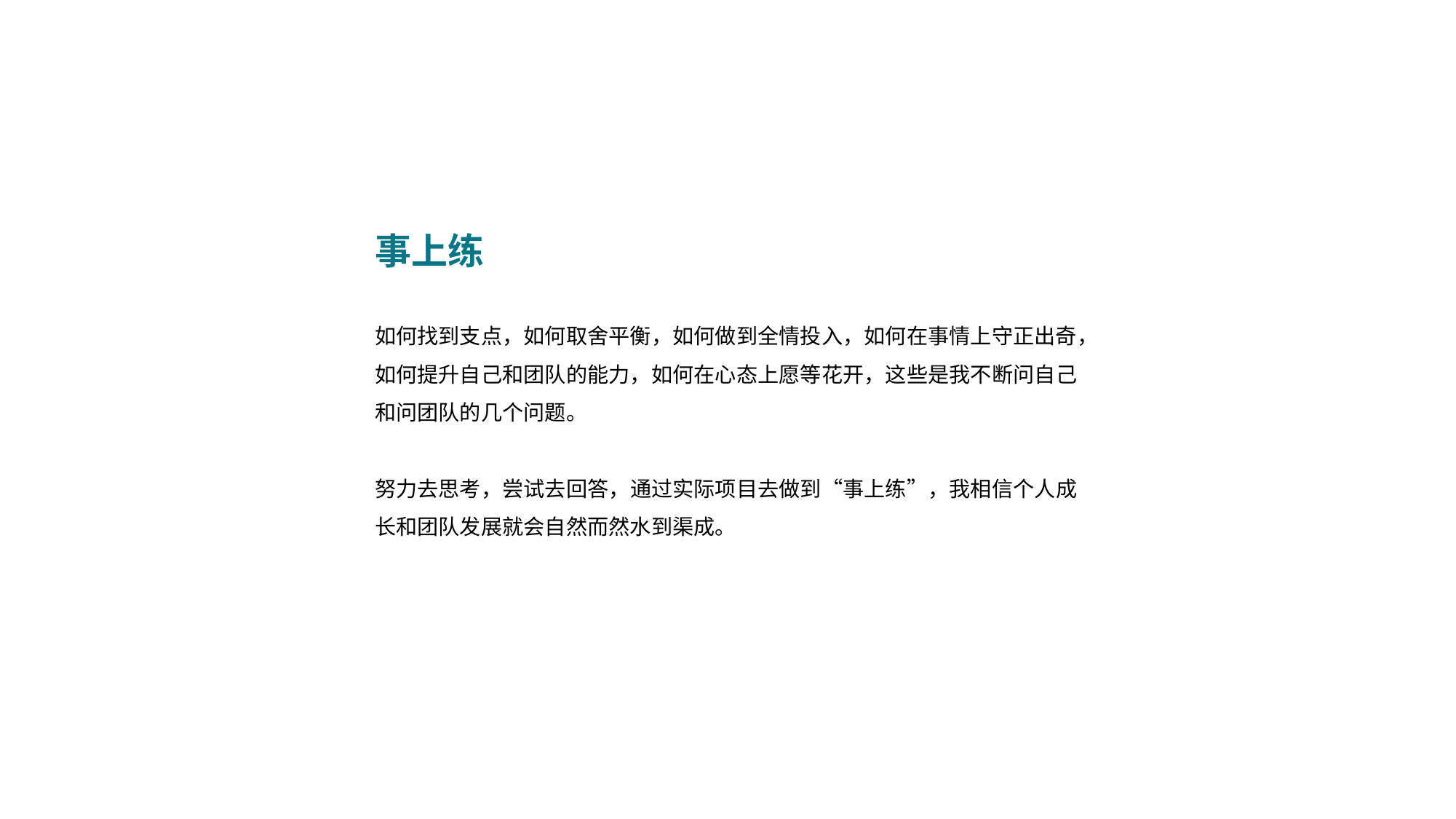

事上练
如何找到支点，如何取舍平衡，如何做到全情投入，如何在事情上守正出奇，如何提升自己和团队的能力，如何在心态上愿等花开，这些是我不断问自己和问团队的几个问题。

努力去思考，尝试去回答，通过实际项目去做到“事上练”，我相信个人成长和团队发展就会自然而然水到渠成。